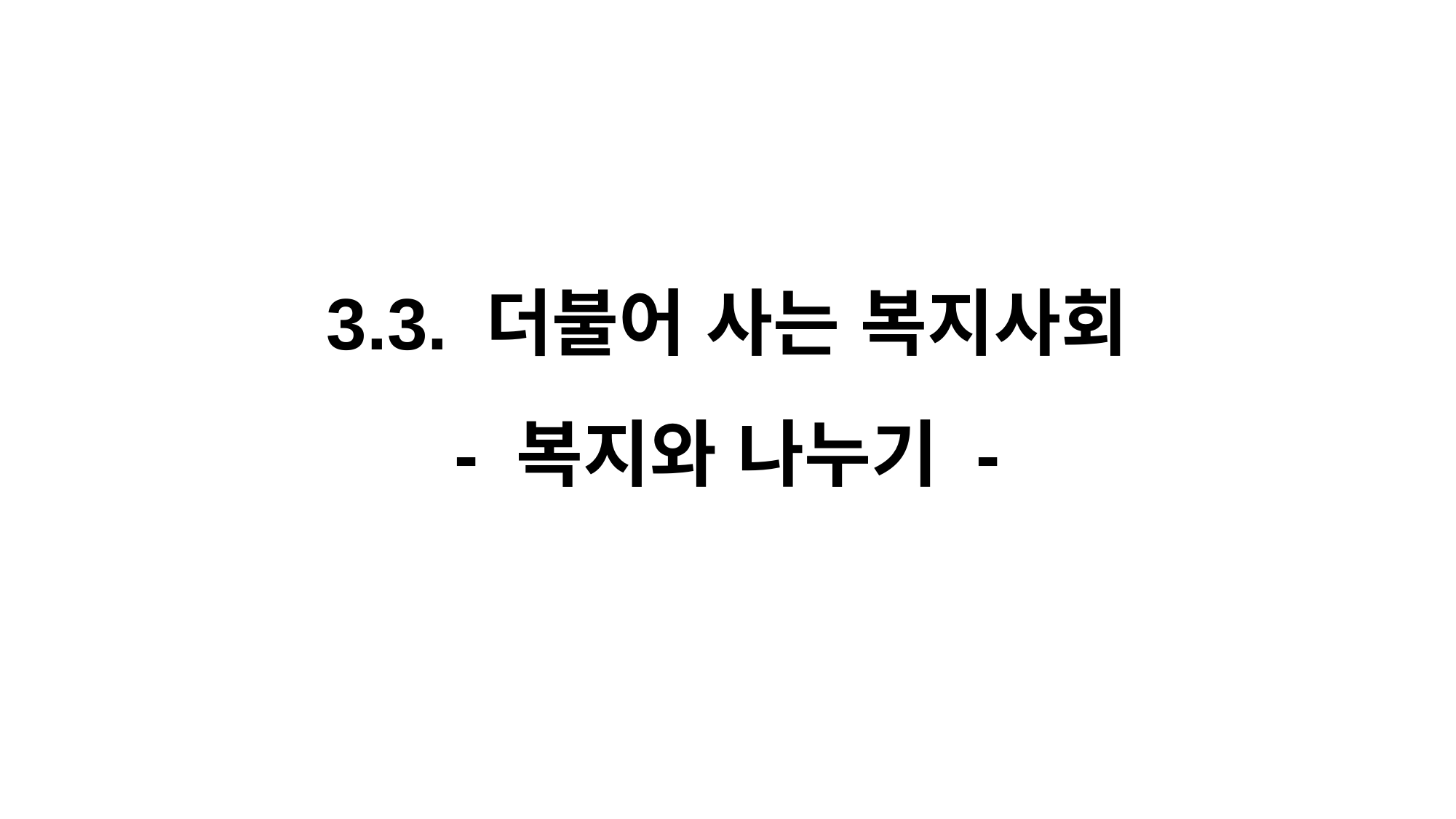

# 3.3. 더불어 사는 복지사회 - 복지와 나누기 -